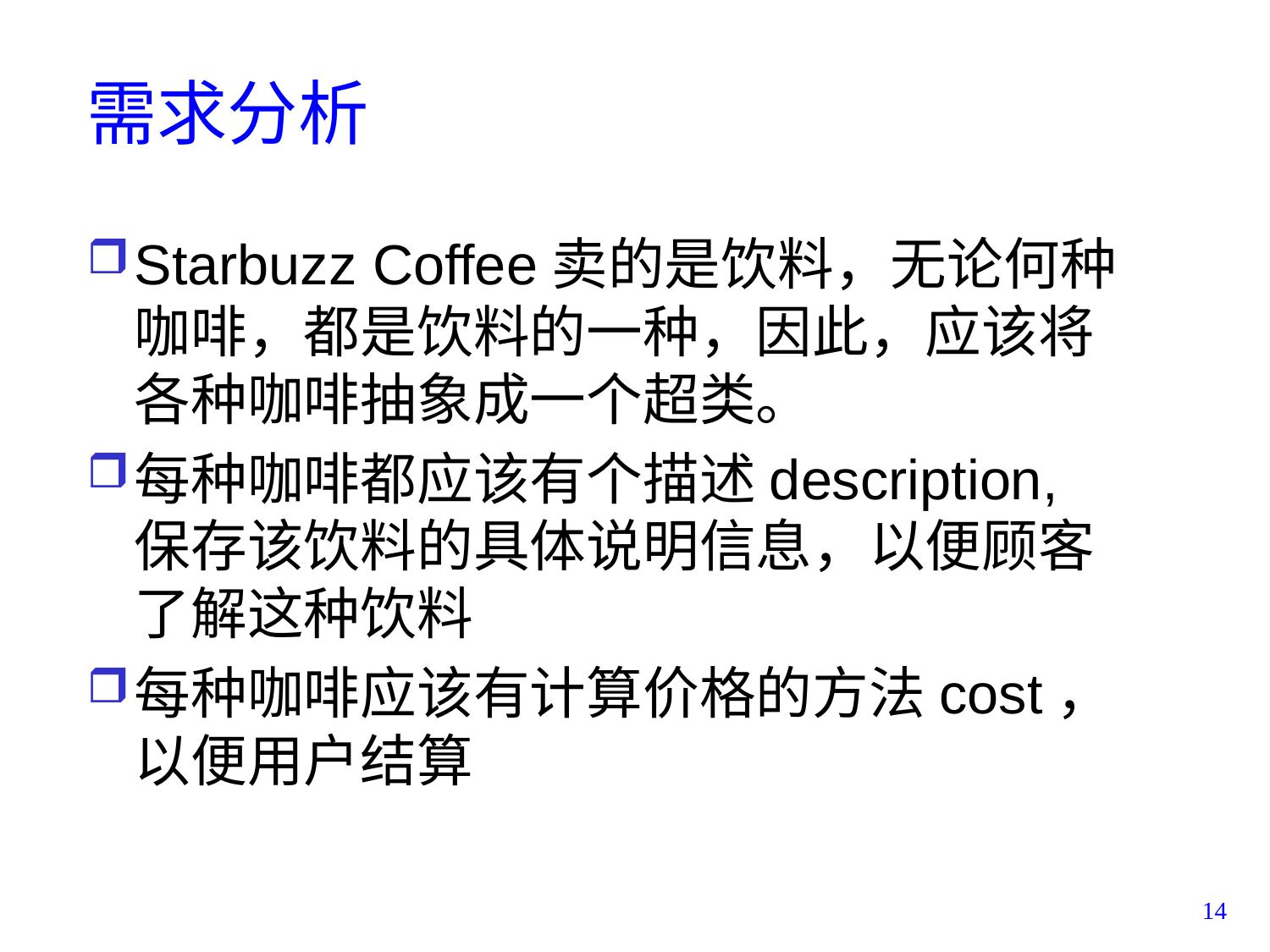

# 需求分析
Starbuzz Coffee卖的是饮料，无论何种咖啡，都是饮料的一种，因此，应该将各种咖啡抽象成一个超类。
每种咖啡都应该有个描述description, 保存该饮料的具体说明信息，以便顾客了解这种饮料
每种咖啡应该有计算价格的方法cost，以便用户结算

14